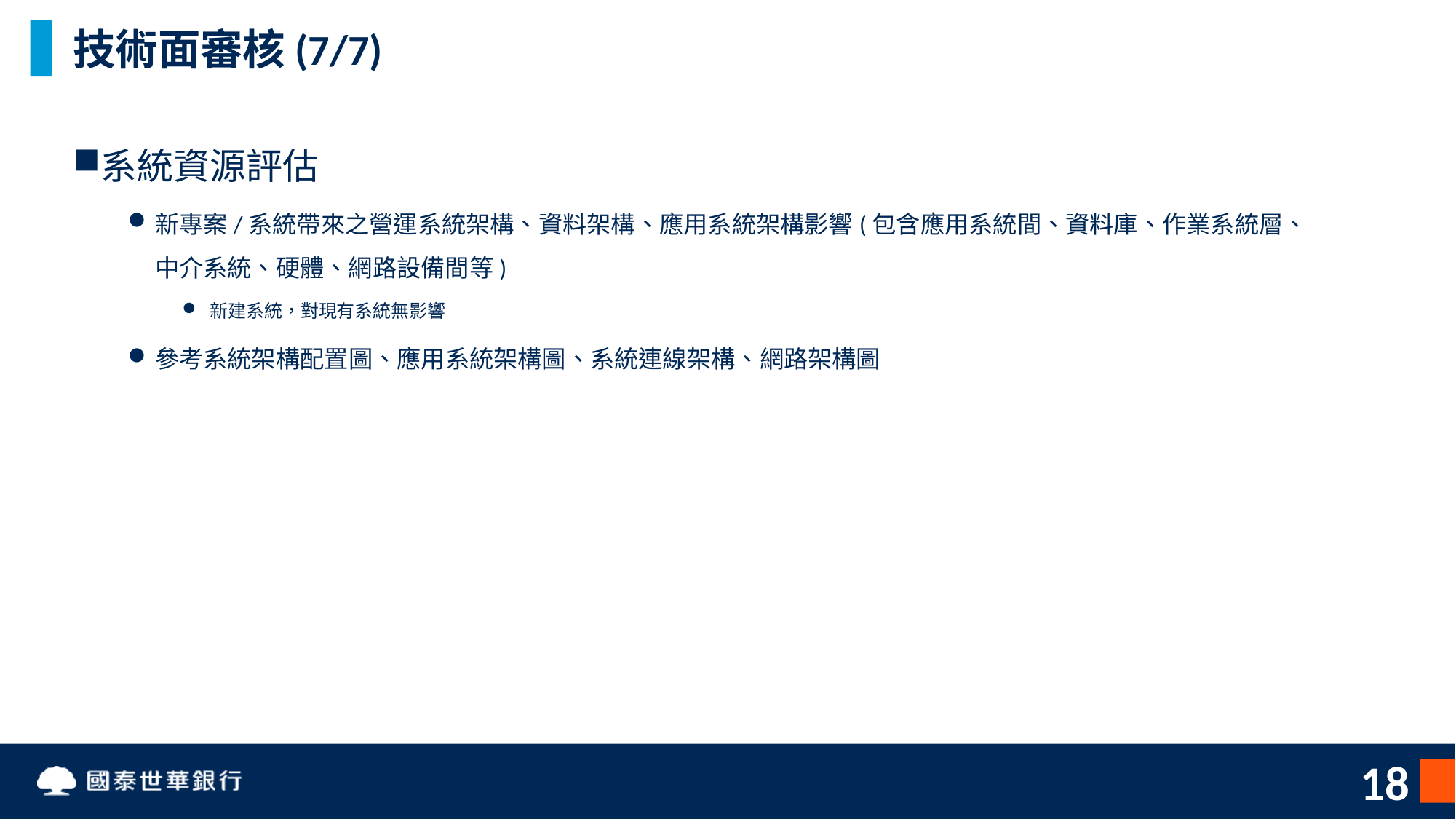

# 技術面審核(7/7)
系統資源評估
新專案/系統帶來之營運系統架構、資料架構、應用系統架構影響(包含應用系統間、資料庫、作業系統層、中介系統、硬體、網路設備間等)
新建系統，對現有系統無影響
參考系統架構配置圖、應用系統架構圖、系統連線架構、網路架構圖

18